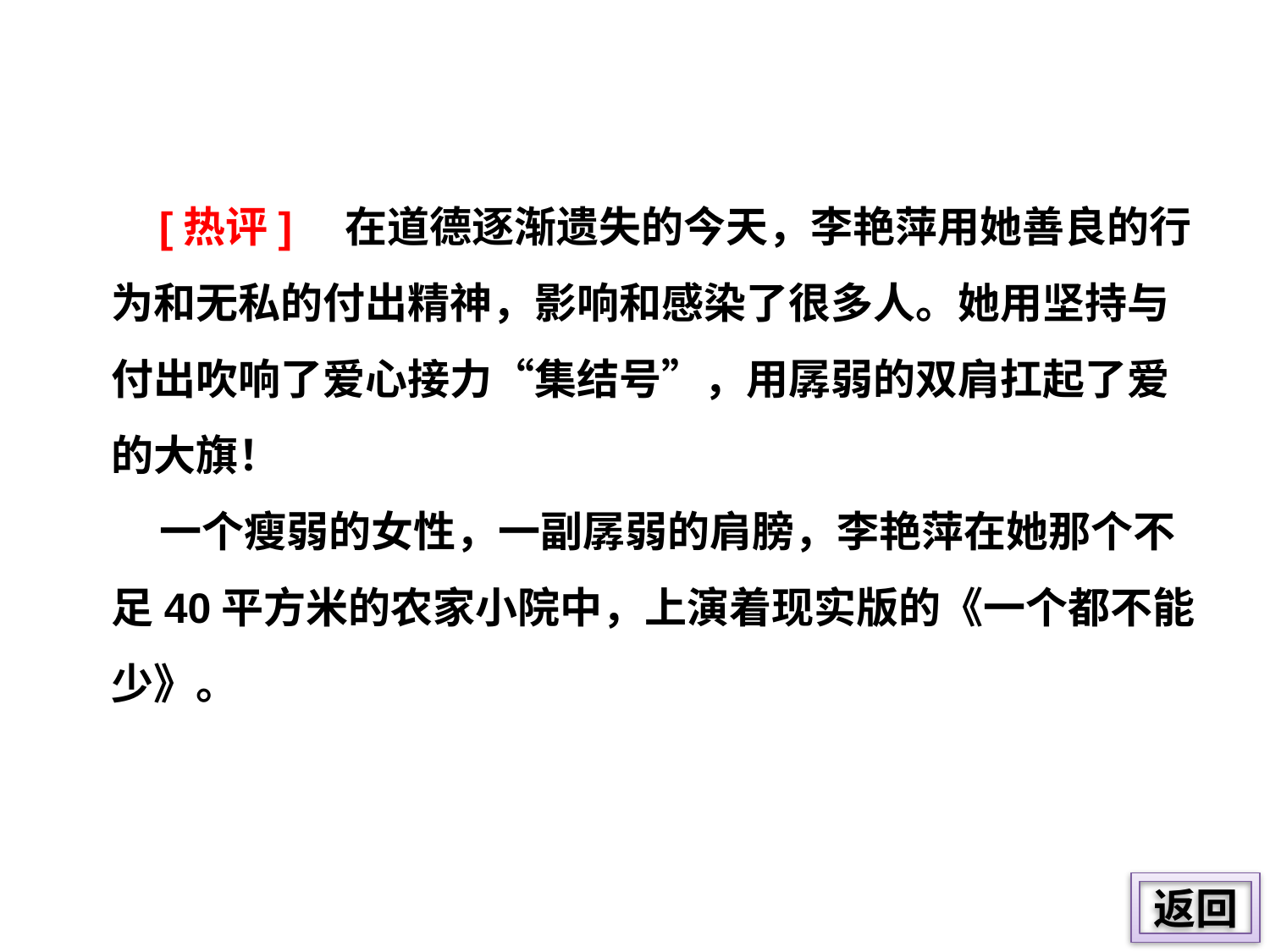

[热评]　在道德逐渐遗失的今天，李艳萍用她善良的行为和无私的付出精神，影响和感染了很多人。她用坚持与付出吹响了爱心接力“集结号”，用孱弱的双肩扛起了爱的大旗！
    一个瘦弱的女性，一副孱弱的肩膀，李艳萍在她那个不足40平方米的农家小院中，上演着现实版的《一个都不能少》。